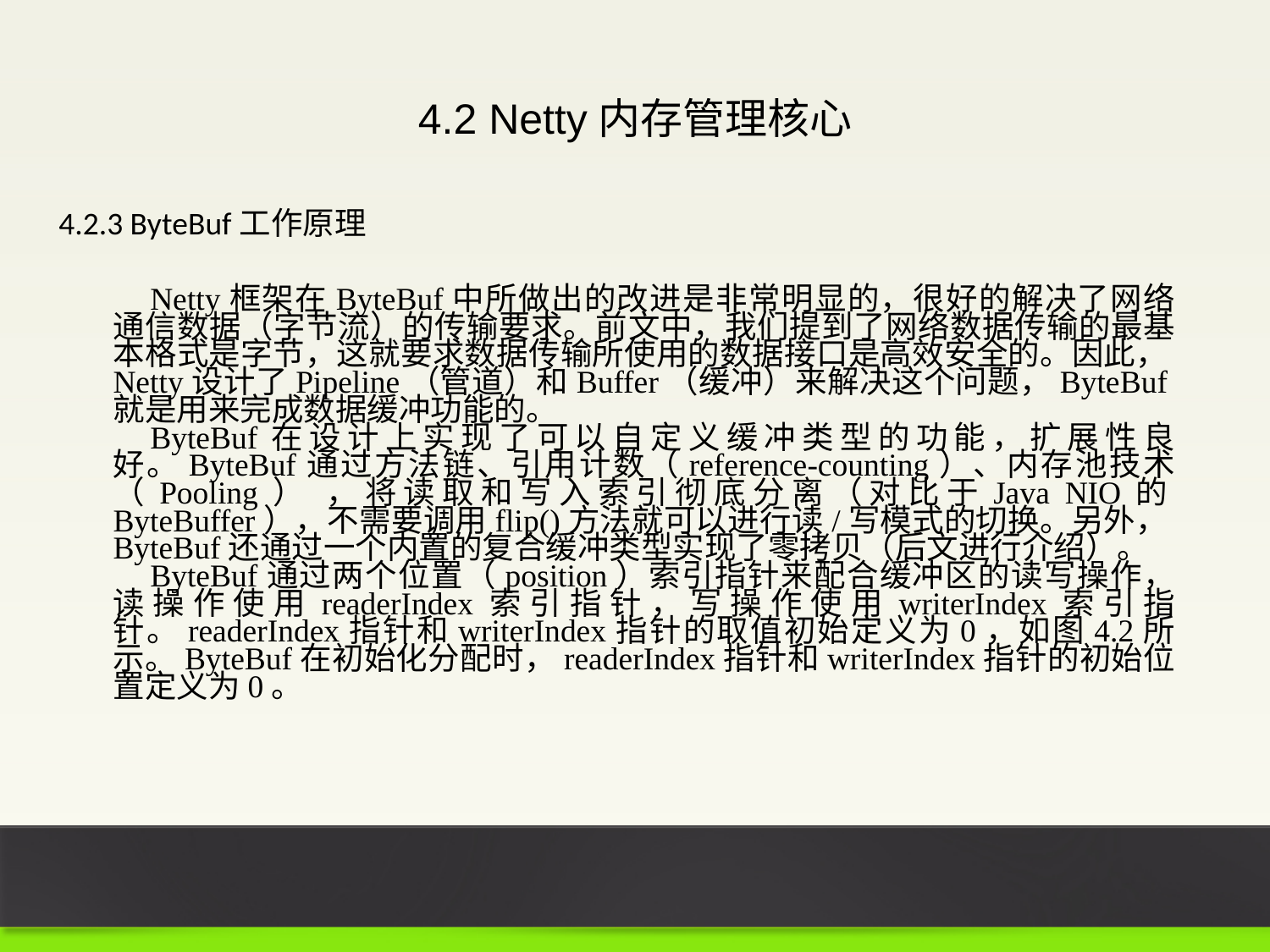

4.2 Netty内存管理核心
4.2.3 ByteBuf工作原理
Netty框架在ByteBuf中所做出的改进是非常明显的，很好的解决了网络通信数据（字节流）的传输要求。前文中，我们提到了网络数据传输的最基本格式是字节，这就要求数据传输所使用的数据接口是高效安全的。因此，Netty设计了Pipeline（管道）和Buffer（缓冲）来解决这个问题，ByteBuf就是用来完成数据缓冲功能的。
ByteBuf在设计上实现了可以自定义缓冲类型的功能，扩展性良好。ByteBuf通过方法链、引用计数（reference-counting）、内存池技术（Pooling） ，将读取和写入索引彻底分离（对比于Java NIO的ByteBuffer），不需要调用flip()方法就可以进行读/写模式的切换。另外，ByteBuf还通过一个内置的复合缓冲类型实现了零拷贝（后文进行介绍）。
ByteBuf通过两个位置（position）索引指针来配合缓冲区的读写操作，读操作使用readerIndex索引指针，写操作使用writerIndex索引指针。readerIndex指针和writerIndex指针的取值初始定义为0，如图4.2所示。ByteBuf在初始化分配时，readerIndex指针和writerIndex指针的初始位置定义为0。